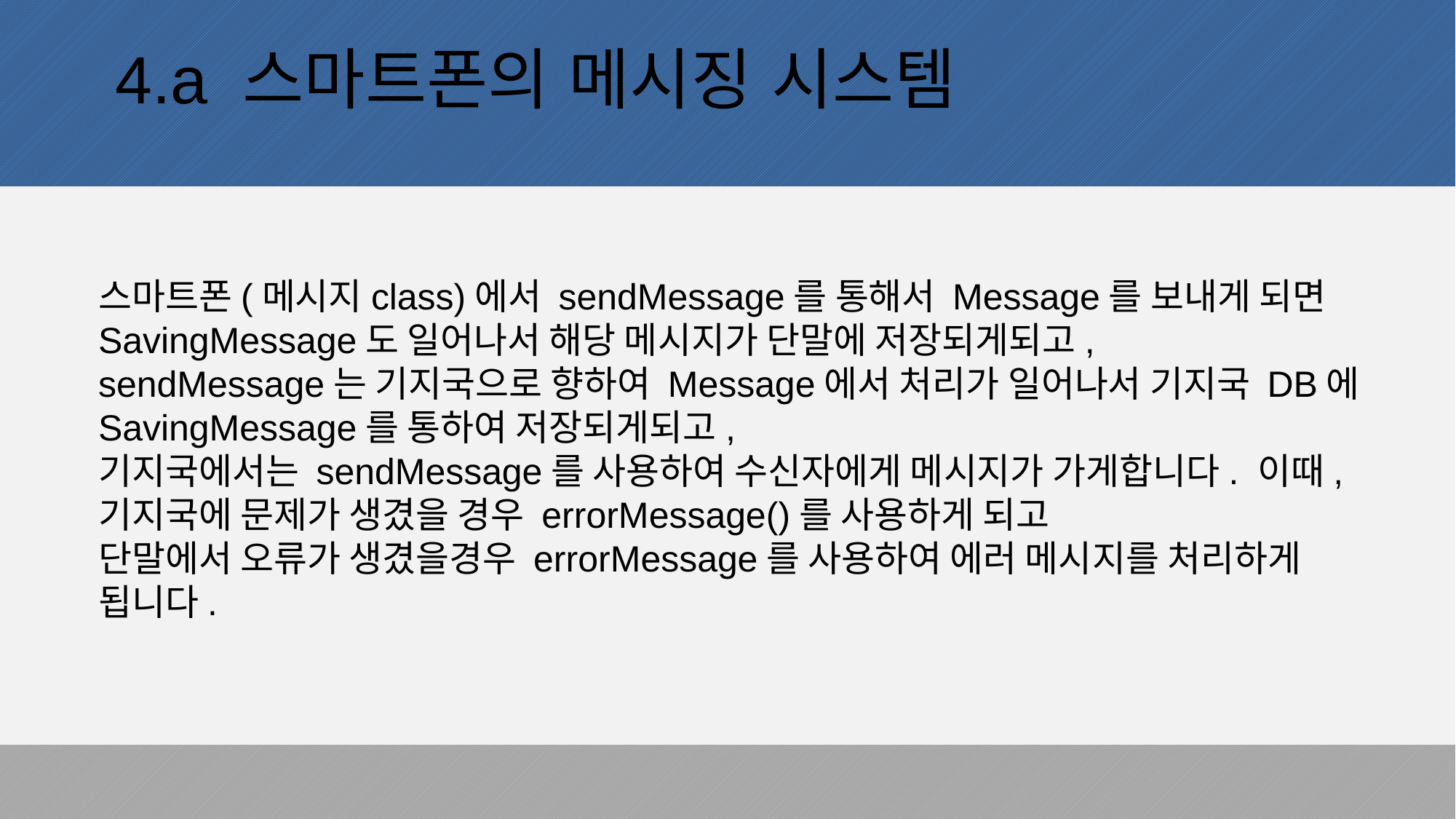

# 4.a 스마트폰의 메시징 시스템
스마트폰(메시지class)에서 sendMessage를 통해서 Message를 보내게 되면 SavingMessage도 일어나서 해당 메시지가 단말에 저장되게되고,
sendMessage는 기지국으로 향하여 Message에서 처리가 일어나서 기지국 DB에 SavingMessage를 통하여 저장되게되고,
기지국에서는 sendMessage를 사용하여 수신자에게 메시지가 가게합니다. 이때, 기지국에 문제가 생겼을 경우 errorMessage()를 사용하게 되고
단말에서 오류가 생겼을경우 errorMessage를 사용하여 에러 메시지를 처리하게 됩니다.